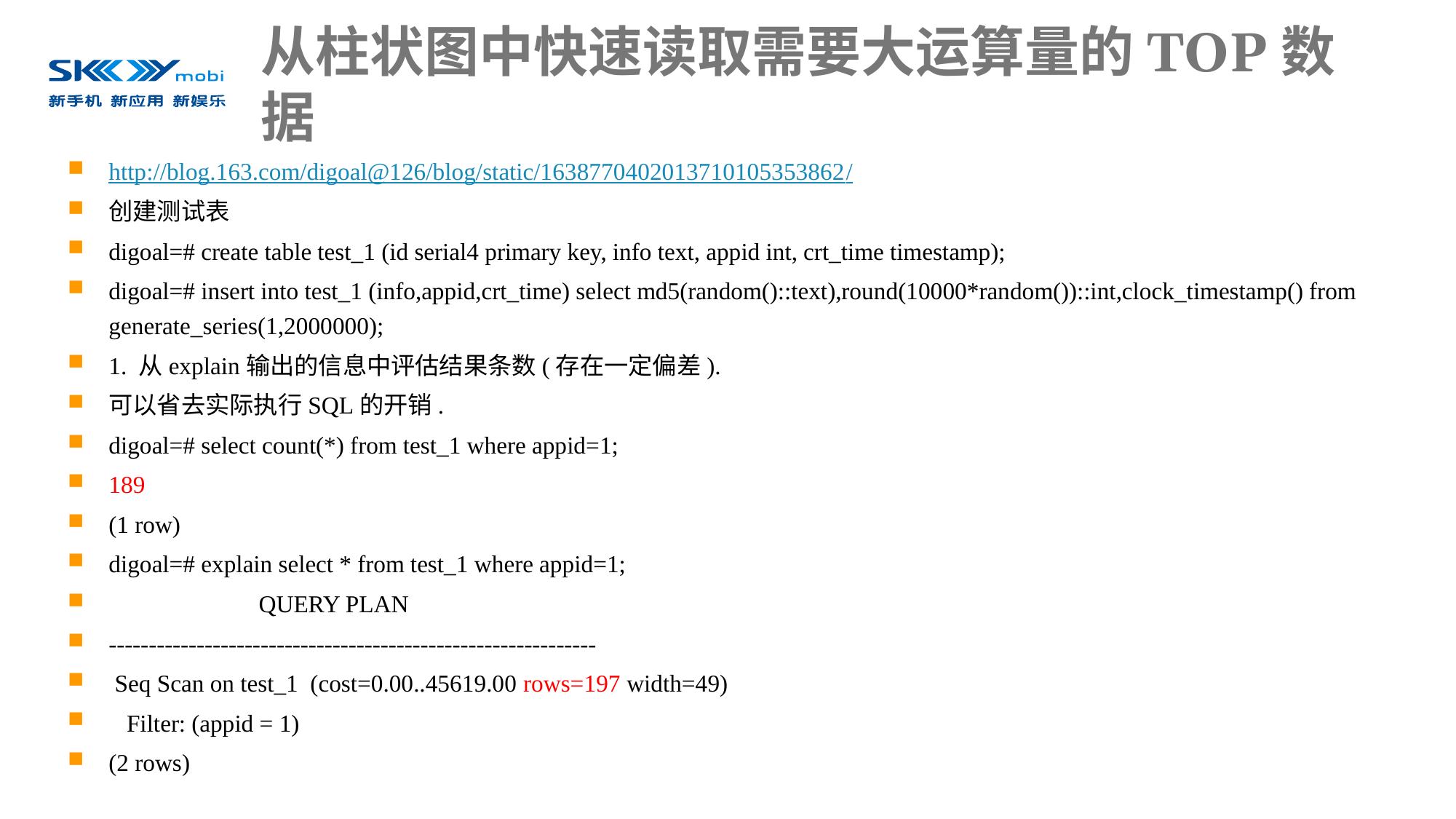

# 从柱状图中快速读取需要大运算量的TOP数据
http://blog.163.com/digoal@126/blog/static/1638770402013710105353862/
创建测试表
digoal=# create table test_1 (id serial4 primary key, info text, appid int, crt_time timestamp);
digoal=# insert into test_1 (info,appid,crt_time) select md5(random()::text),round(10000*random())::int,clock_timestamp() from generate_series(1,2000000);
1. 从explain输出的信息中评估结果条数(存在一定偏差).
可以省去实际执行SQL的开销.
digoal=# select count(*) from test_1 where appid=1;
189
(1 row)
digoal=# explain select * from test_1 where appid=1;
                         QUERY PLAN
-------------------------------------------------------------
 Seq Scan on test_1  (cost=0.00..45619.00 rows=197 width=49)
   Filter: (appid = 1)
(2 rows)